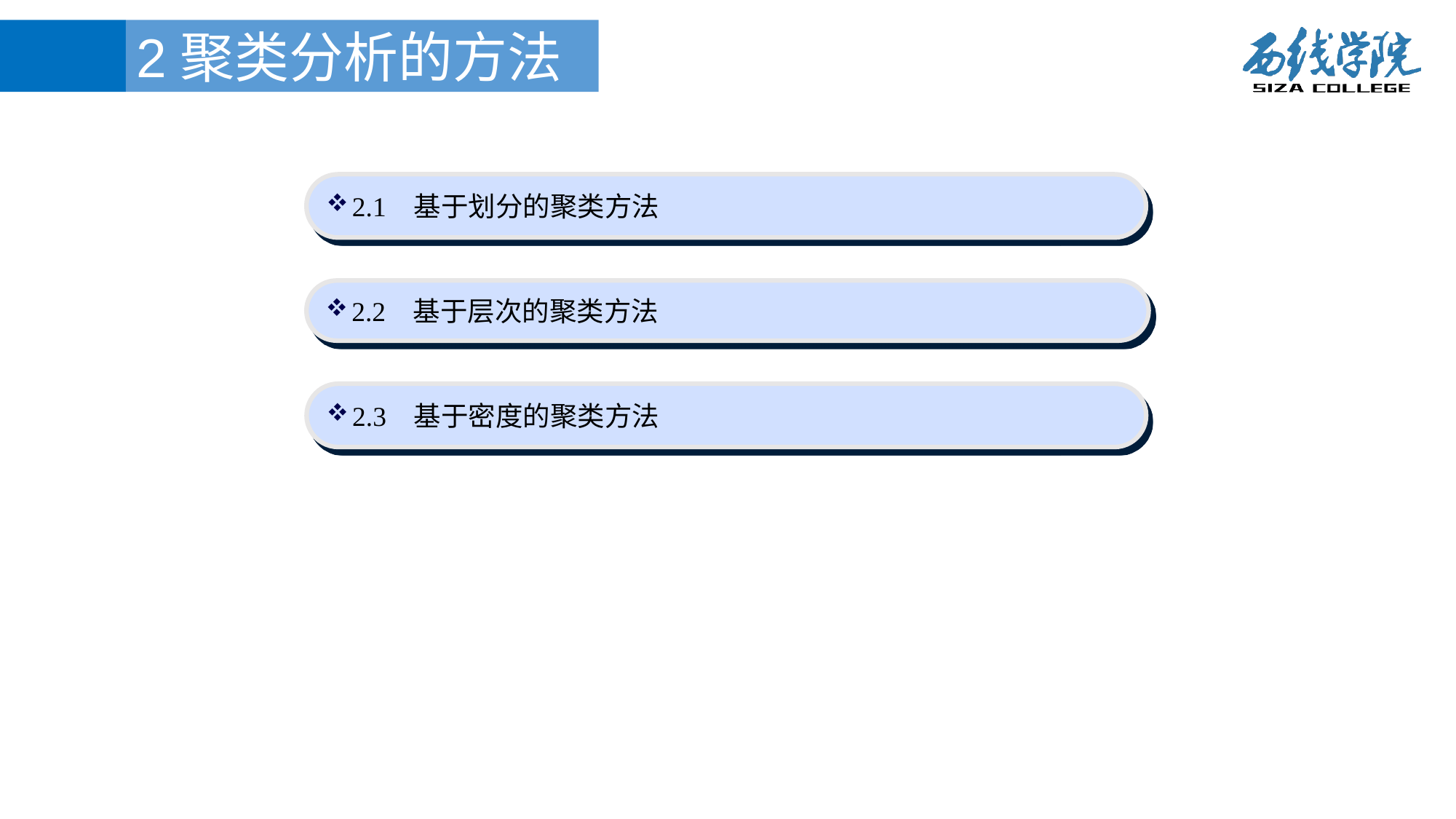

2聚类分析的方法
2.1   基于划分的聚类方法
2.2   基于层次的聚类方法
2.3   基于密度的聚类方法